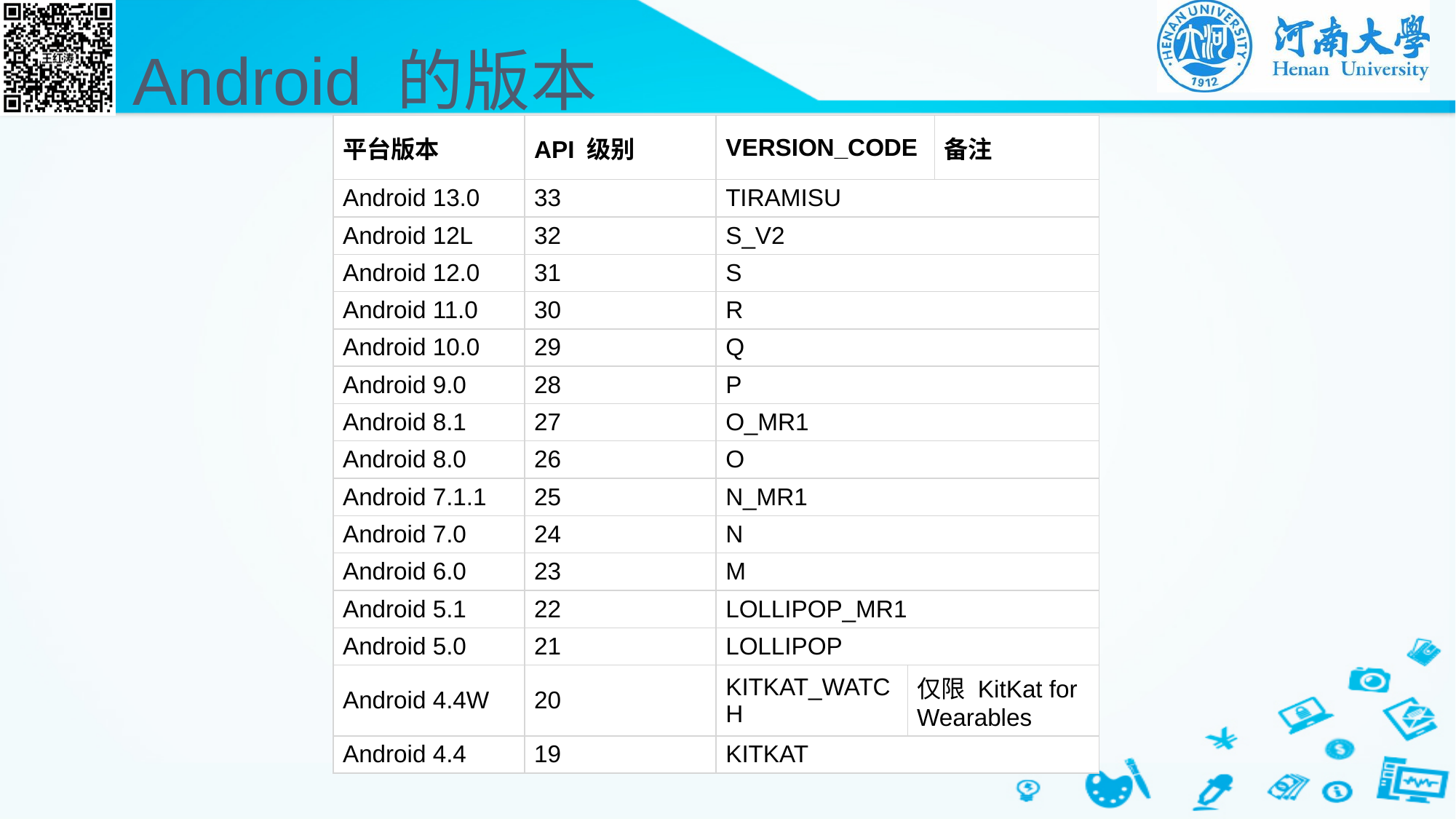

# Android 的版本
| 平台版本 | API 级别 | VERSION\_CODE | 备注 | 备注 |
| --- | --- | --- | --- | --- |
| Android 13.0 | 33 | TIRAMISU |  |  |
| Android 12L | 32 | S\_V2 |  |  |
| Android 12.0 | 31 | S |  |  |
| Android 11.0 | 30 | R |  |  |
| Android 10.0 | 29 | Q |  |  |
| Android 9.0 | 28 | P |  |  |
| Android 8.1 | 27 | O\_MR1 |  |  |
| Android 8.0 | 26 | O |  |  |
| Android 7.1.1 | 25 | N\_MR1 |  |  |
| Android 7.0 | 24 | N |  |  |
| Android 6.0 | 23 | M |  |  |
| Android 5.1 | 22 | LOLLIPOP\_MR1 |  |  |
| Android 5.0 | 21 | LOLLIPOP |  |  |
| Android 4.4W | 20 | KITKAT\_WATCH | 仅限 KitKat for Wearables |  |
| Android 4.4 | 19 | KITKAT |  |  |